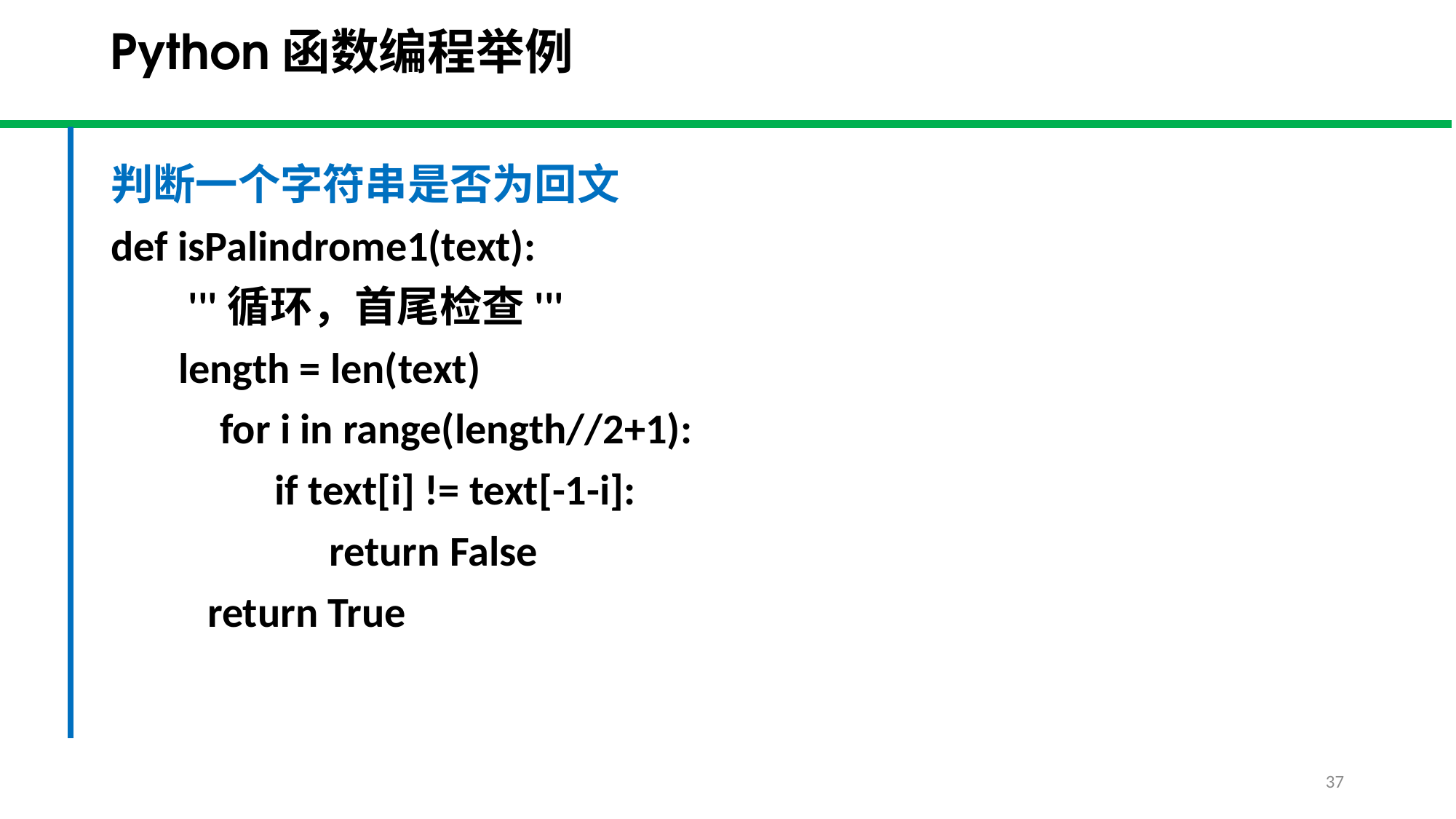

Python函数编程举例
判断一个字符串是否为回文
def isPalindrome1(text):
        '''循环，首尾检查'''
       length = len(text)
	for i in range(length//2+1):
                 if text[i] != text[-1-i]:
		return False
          return True
37